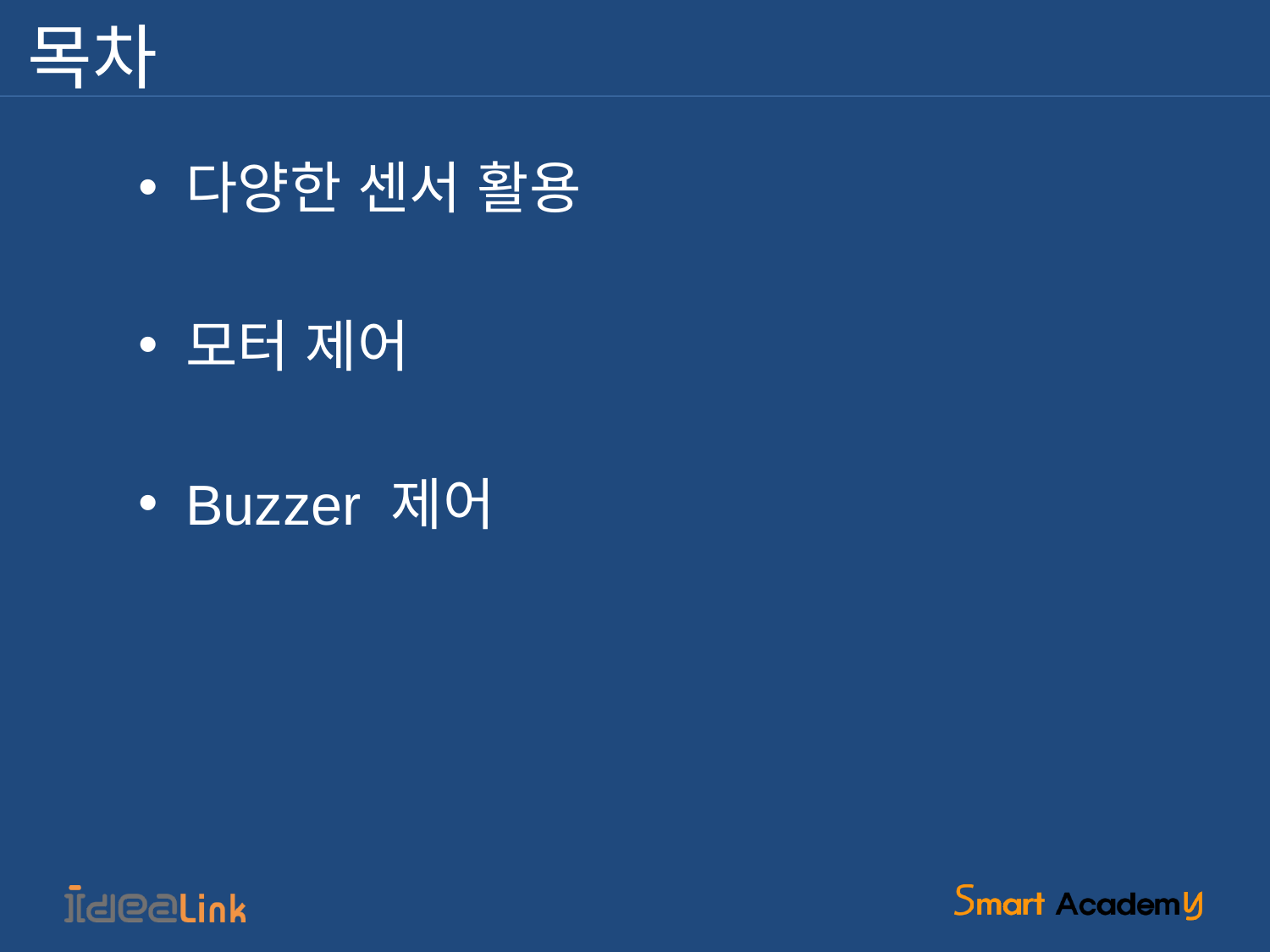

# 목차
다양한 센서 활용

모터 제어

Buzzer 제어